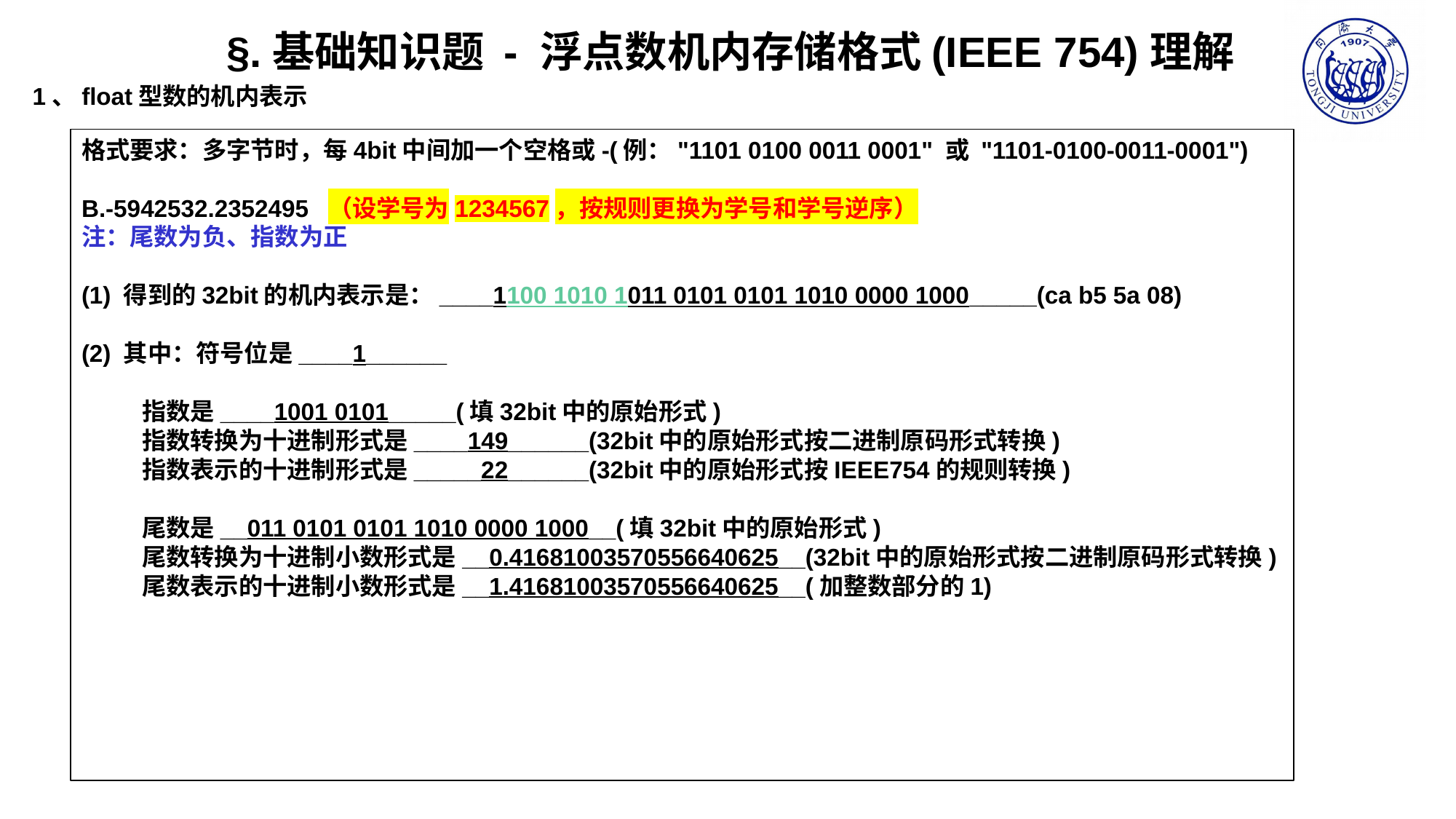

§.基础知识题 - 浮点数机内存储格式(IEEE 754)理解
1、float型数的机内表示
格式要求：多字节时，每4bit中间加一个空格或-(例："1101 0100 0011 0001" 或 "1101-0100-0011-0001")

B.-5942532.2352495  （设学号为1234567，按规则更换为学号和学号逆序）
注：尾数为负、指数为正

(1) 得到的32bit的机内表示是：____1100 1010 1011 0101 0101 1010 0000 1000_____(ca b5 5a 08)

(2) 其中：符号位是____1______

          指数是____1001 0101_____(填32bit中的原始形式)
          指数转换为十进制形式是____149______(32bit中的原始形式按二进制原码形式转换)
          指数表示的十进制形式是_____22______(32bit中的原始形式按IEEE754的规则转换)

          尾数是__011 0101 0101 1010 0000 1000__(填32bit中的原始形式)
          尾数转换为十进制小数形式是__0.41681003570556640625__(32bit中的原始形式按二进制原码形式转换)
          尾数表示的十进制小数形式是__1.41681003570556640625__(加整数部分的1)